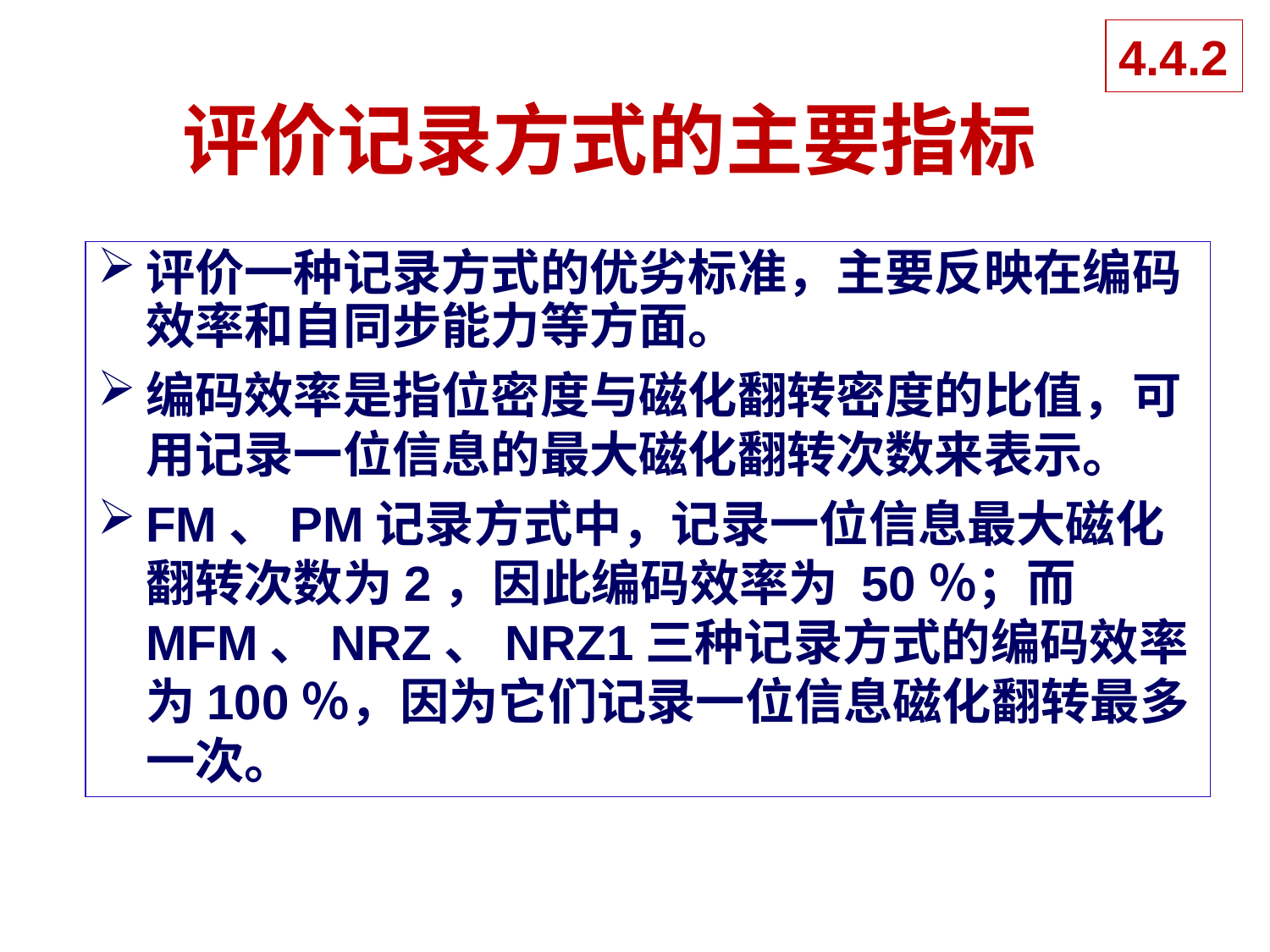

4.4.2
# 评价记录方式的主要指标
评价一种记录方式的优劣标准，主要反映在编码效率和自同步能力等方面。
编码效率是指位密度与磁化翻转密度的比值，可用记录一位信息的最大磁化翻转次数来表示。
FM、PM记录方式中，记录一位信息最大磁化翻转次数为2，因此编码效率为 50％；而MFM、NRZ、NRZ1三种记录方式的编码效率为100％，因为它们记录一位信息磁化翻转最多一次。